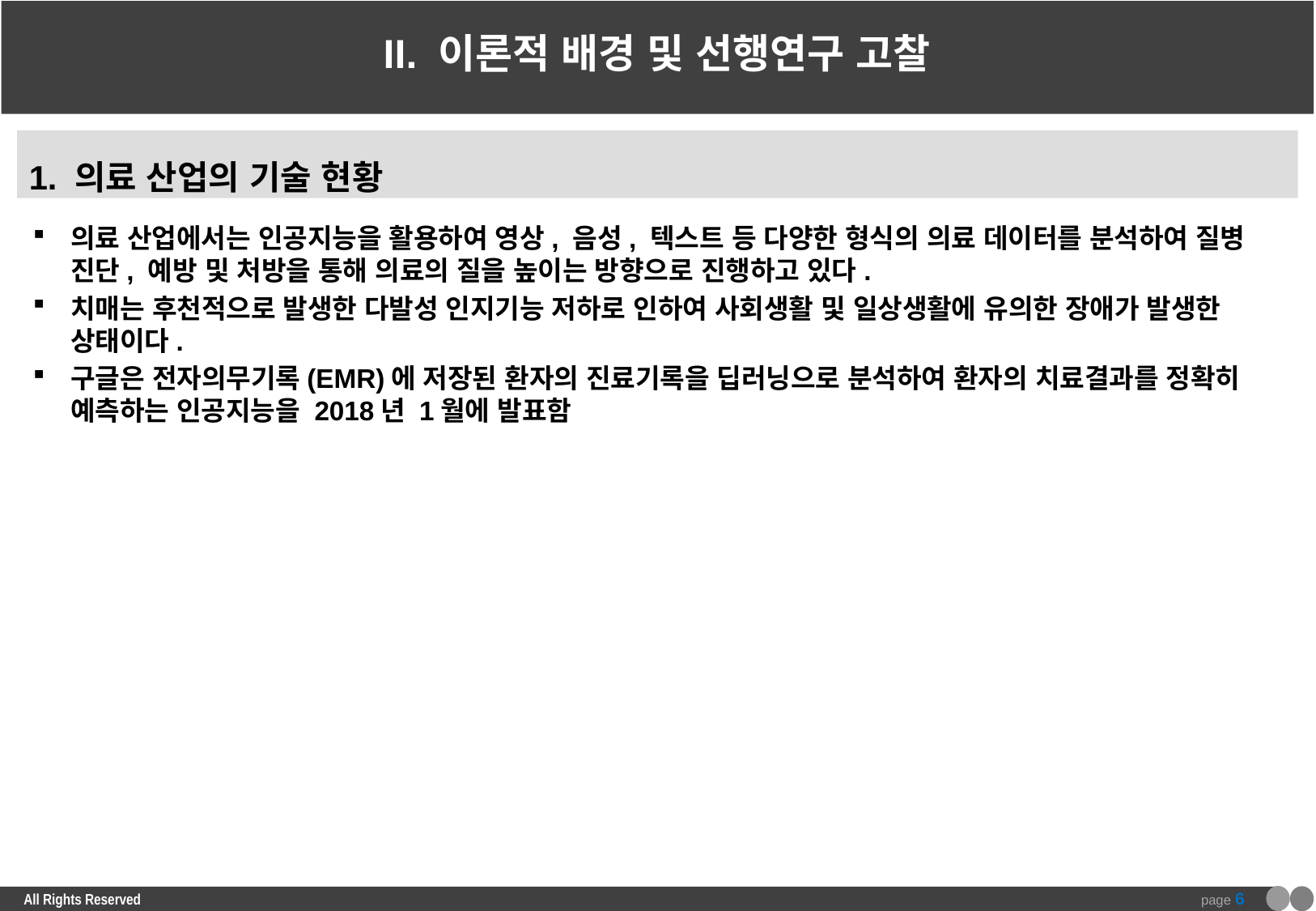

# II. 이론적 배경 및 선행연구 고찰
1. 의료 산업의 기술 현황
의료 산업에서는 인공지능을 활용하여 영상, 음성, 텍스트 등 다양한 형식의 의료 데이터를 분석하여 질병 진단, 예방 및 처방을 통해 의료의 질을 높이는 방향으로 진행하고 있다.
치매는 후천적으로 발생한 다발성 인지기능 저하로 인하여 사회생활 및 일상생활에 유의한 장애가 발생한 상태이다.
구글은 전자의무기록(EMR)에 저장된 환자의 진료기록을 딥러닝으로 분석하여 환자의 치료결과를 정확히 예측하는 인공지능을 2018년 1월에 발표함

page 6